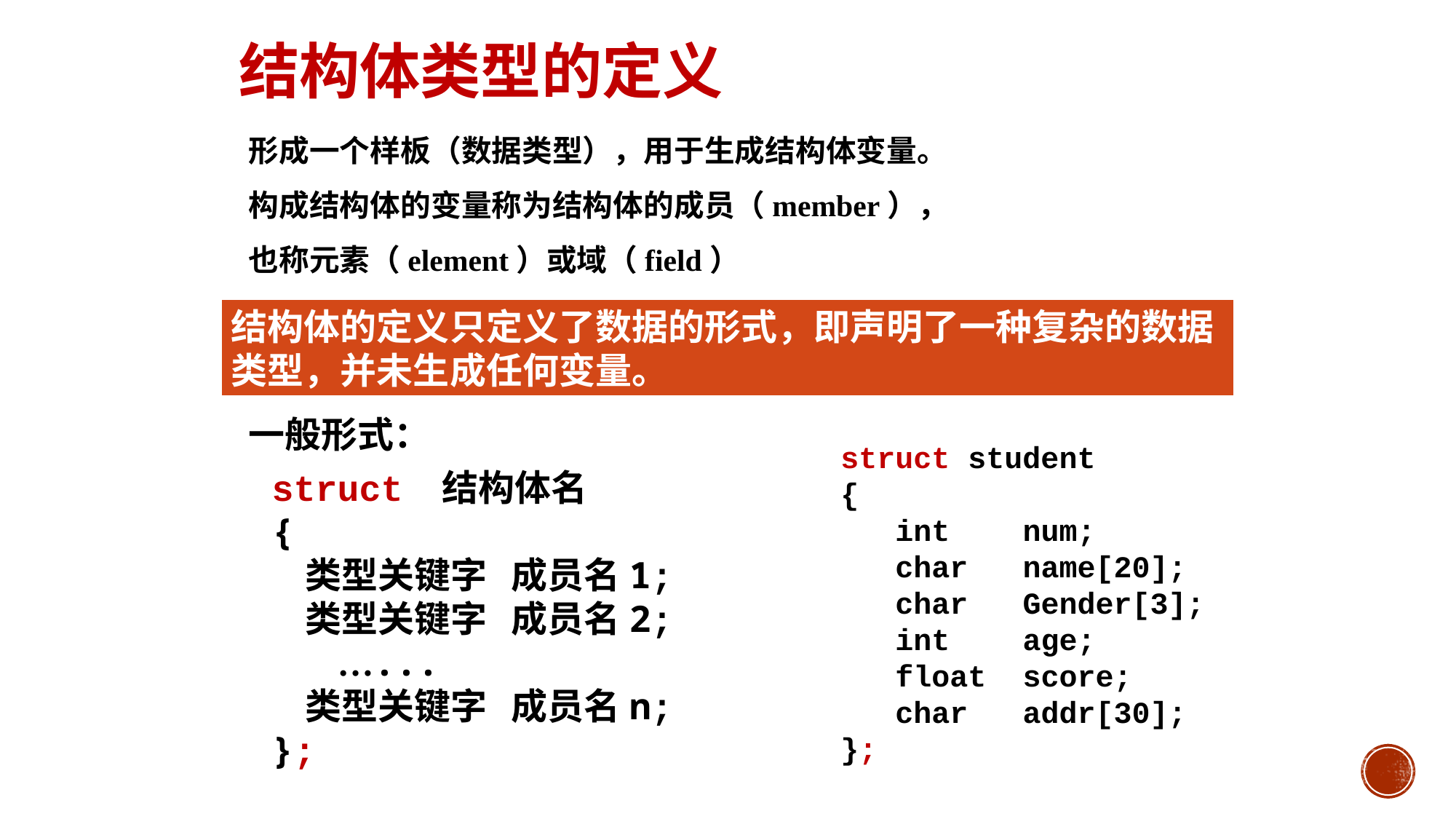

结构体类型的定义
形成一个样板（数据类型），用于生成结构体变量。
构成结构体的变量称为结构体的成员（member），
也称元素（element）或域（field）

结构体的定义只定义了数据的形式，即声明了一种复杂的数据类型，并未生成任何变量。
一般形式：
struct student
{
   int    num;
   char   name[20];
   char   Gender[3];
   int    age;
   float  score;
   char   addr[30];
};
struct  结构体名
{
   类型关键字   成员名1;
   类型关键字   成员名2;
   …...
   类型关键字   成员名n;
};
11